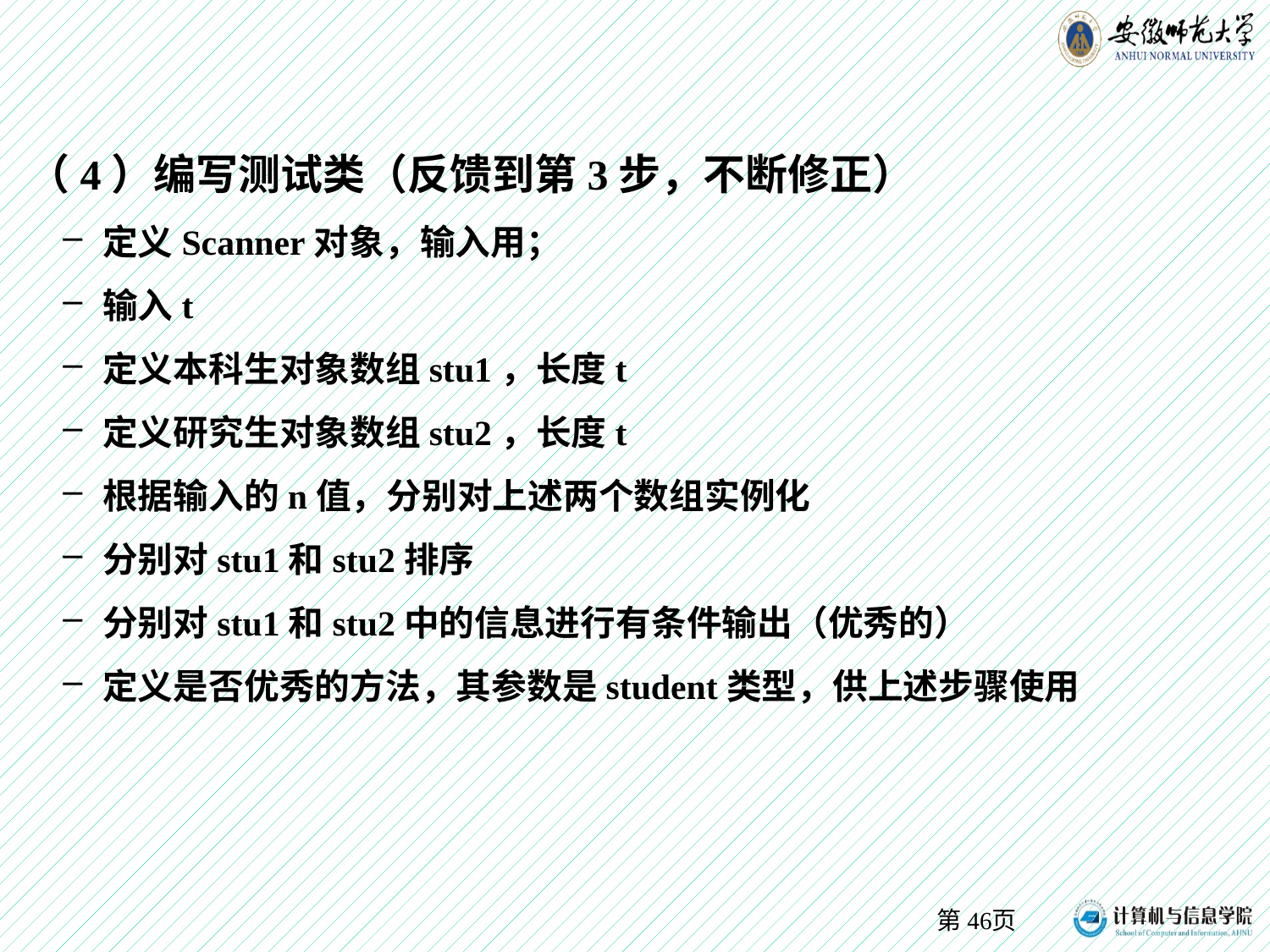

（4）编写测试类（反馈到第3步，不断修正）
定义Scanner对象，输入用；
输入t
定义本科生对象数组stu1，长度t
定义研究生对象数组stu2，长度t
根据输入的n值，分别对上述两个数组实例化
分别对stu1和stu2排序
分别对stu1和stu2中的信息进行有条件输出（优秀的）
定义是否优秀的方法，其参数是student类型，供上述步骤使用
第46页